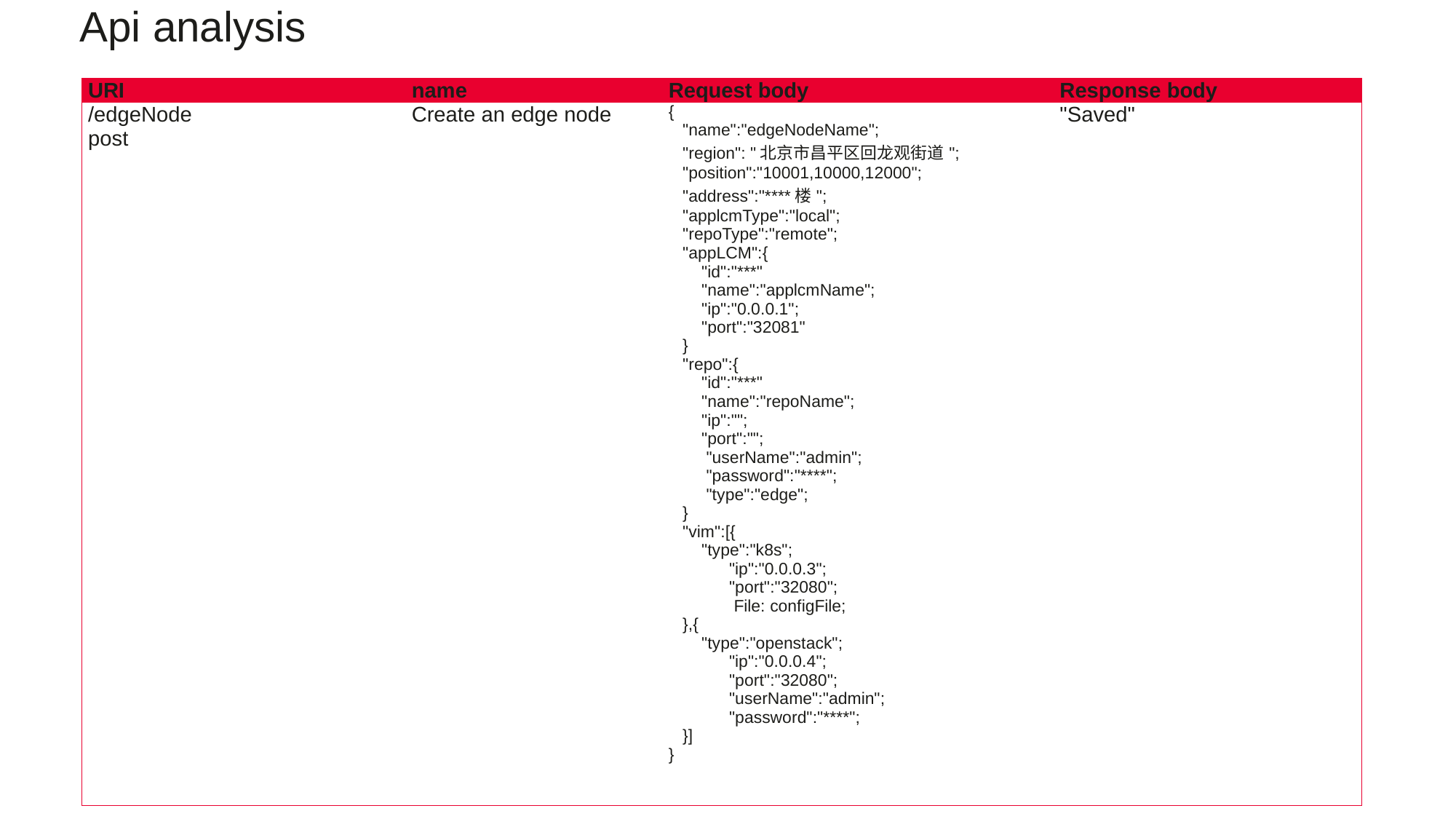

Api analysis

| URI | name | Request body | Response body |
| --- | --- | --- | --- |
| /edgeNode post | Create an edge node | { "name":"edgeNodeName"; "region": "北京市昌平区回龙观街道"; "position":"10001,10000,12000"; "address":"\*\*\*\*楼"; "applcmType":"local"; "repoType":"remote"; "appLCM":{ "id":"\*\*\*" "name":"applcmName"; "ip":"0.0.0.1"; "port":"32081" } "repo":{ "id":"\*\*\*" "name":"repoName"; "ip":""; "port":""; "userName":"admin"; "password":"\*\*\*\*"; "type":"edge"; } "vim":[{ "type":"k8s"; "ip":"0.0.0.3"; "port":"32080"; File: configFile; },{ "type":"openstack"; "ip":"0.0.0.4"; "port":"32080"; "userName":"admin"; "password":"\*\*\*\*"; }] } | "Saved" |